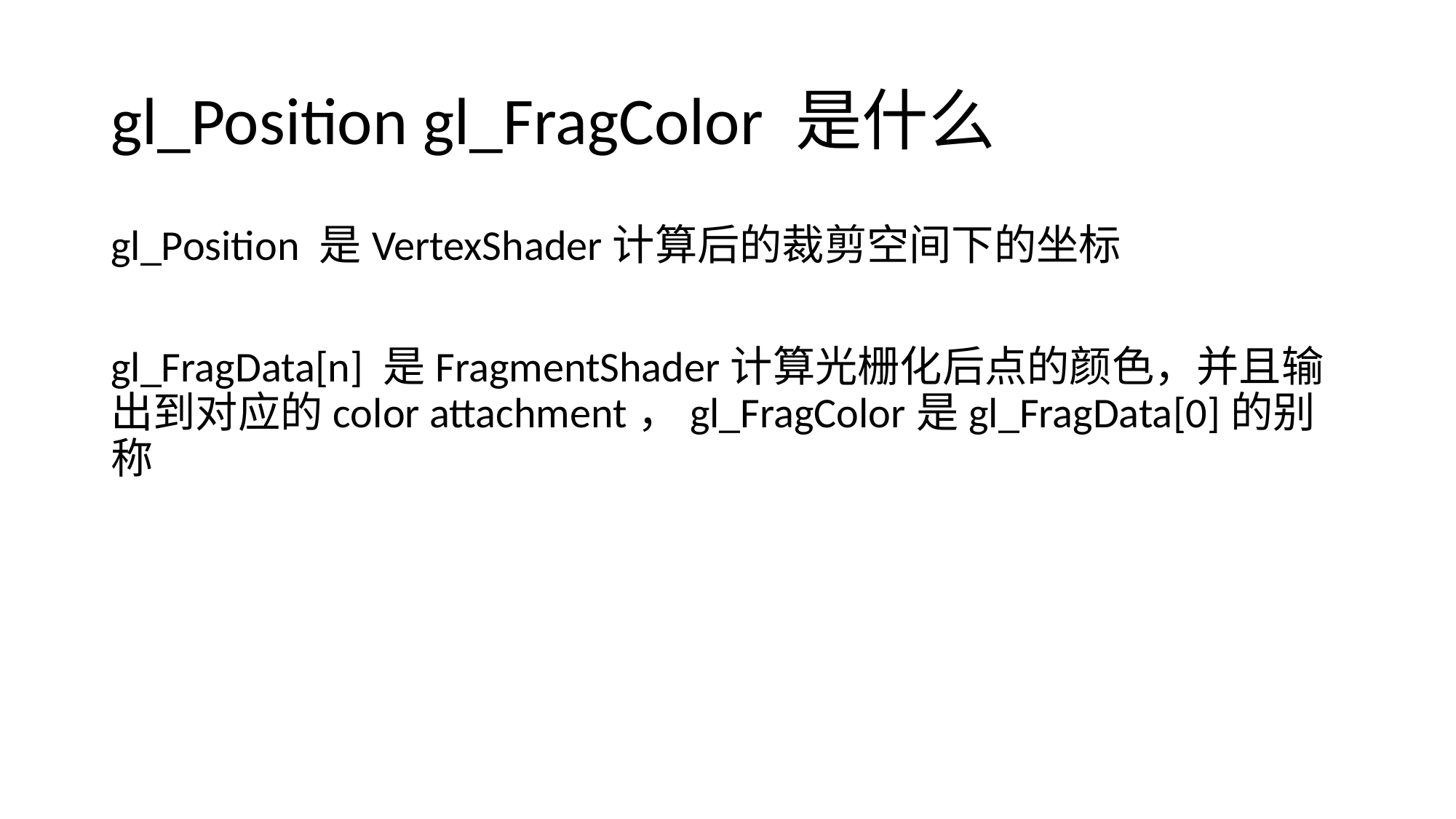

# gl_Position gl_FragColor 是什么
gl_Position 是VertexShader计算后的裁剪空间下的坐标

gl_FragData[n] 是FragmentShader计算光栅化后点的颜色，并且输出到对应的color attachment，gl_FragColor是gl_FragData[0]的别称